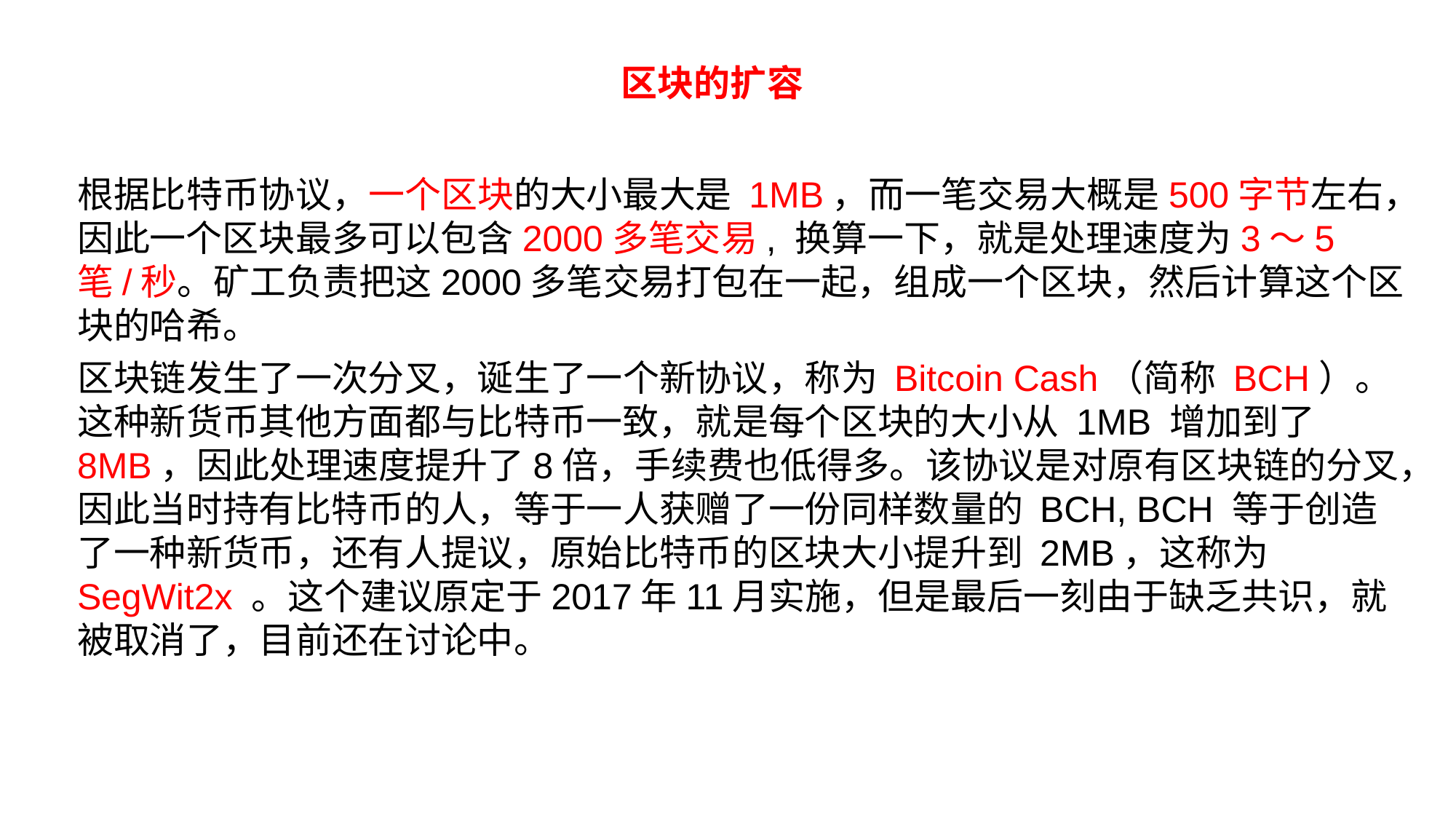

区块的扩容
根据比特币协议，一个区块的大小最大是 1MB，而一笔交易大概是500字节左右，因此一个区块最多可以包含2000多笔交易, 换算一下，就是处理速度为3～5笔/秒。矿工负责把这2000多笔交易打包在一起，组成一个区块，然后计算这个区块的哈希。
区块链发生了一次分叉，诞生了一个新协议，称为 Bitcoin Cash（简称 BCH）。这种新货币其他方面都与比特币一致，就是每个区块的大小从 1MB 增加到了 8MB，因此处理速度提升了8倍，手续费也低得多。该协议是对原有区块链的分叉，因此当时持有比特币的人，等于一人获赠了一份同样数量的 BCH, BCH 等于创造了一种新货币，还有人提议，原始比特币的区块大小提升到 2MB，这称为 SegWit2x 。这个建议原定于2017年11月实施，但是最后一刻由于缺乏共识，就被取消了，目前还在讨论中。